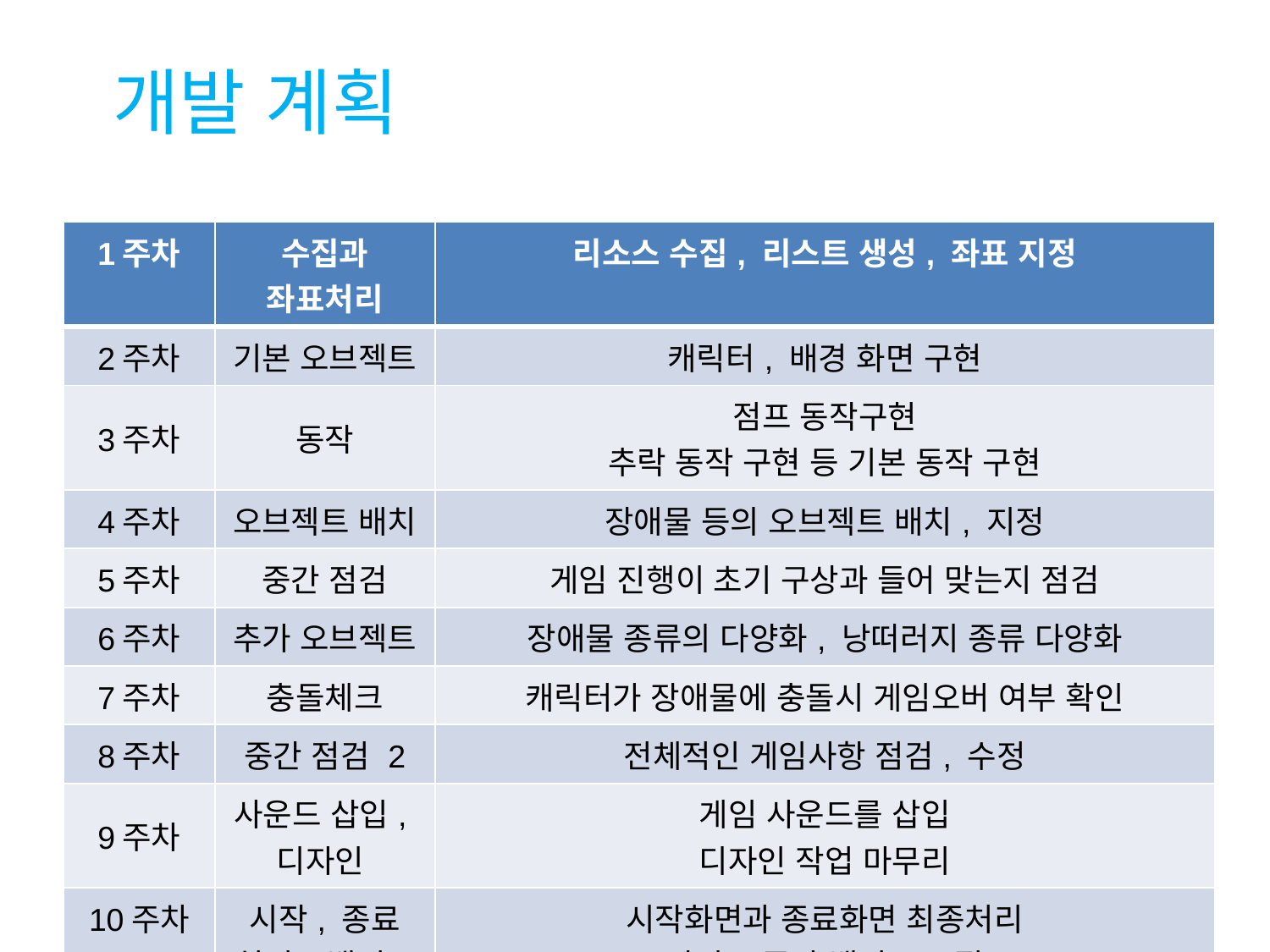

# 개발 계획
| 1주차 | 수집과 좌표처리 | 리소스 수집, 리스트 생성, 좌표 지정 |
| --- | --- | --- |
| 2주차 | 기본 오브젝트 | 캐릭터, 배경 화면 구현 |
| 3주차 | 동작 | 점프 동작구현 추락 동작 구현 등 기본 동작 구현 |
| 4주차 | 오브젝트 배치 | 장애물 등의 오브젝트 배치, 지정 |
| 5주차 | 중간 점검 | 게임 진행이 초기 구상과 들어 맞는지 점검 |
| 6주차 | 추가 오브젝트 | 장애물 종류의 다양화, 낭떠러지 종류 다양화 |
| 7주차 | 충돌체크 | 캐릭터가 장애물에 충돌시 게임오버 여부 확인 |
| 8주차 | 중간 점검 2 | 전체적인 게임사항 점검, 수정 |
| 9주차 | 사운드 삽입, 디자인 | 게임 사운드를 삽입 디자인 작업 마무리 |
| 10주차 | 시작, 종료 처리, 밸런스 | 시작화면과 종료화면 최종처리 난이도 증가 밸런스 조절 |
| 11주차 | 마무리 | 최종 점검, 피드백 |
2D Programming
8